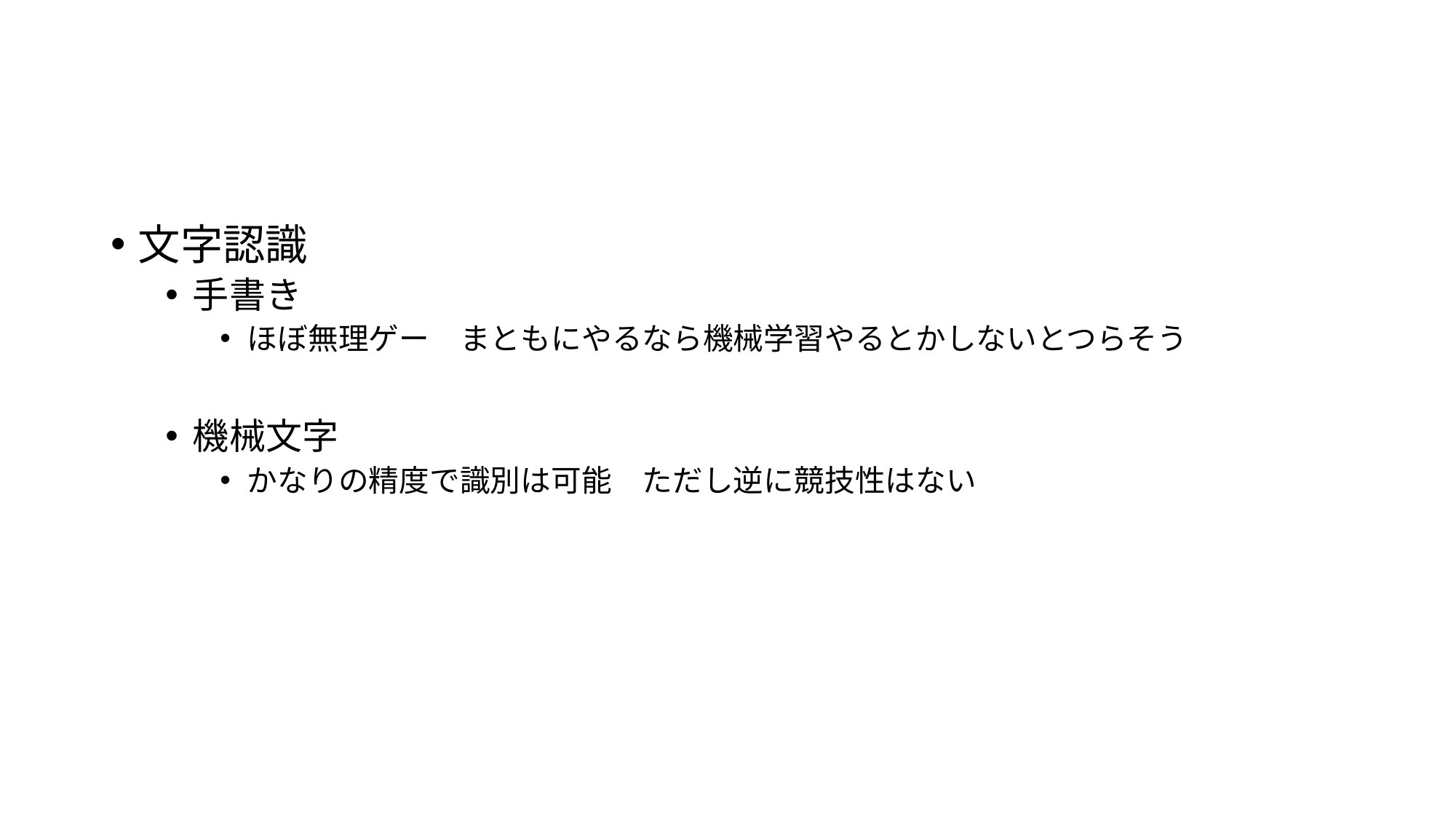

#
文字認識
手書き
ほぼ無理ゲー　まともにやるなら機械学習やるとかしないとつらそう

機械文字
かなりの精度で識別は可能　ただし逆に競技性はない